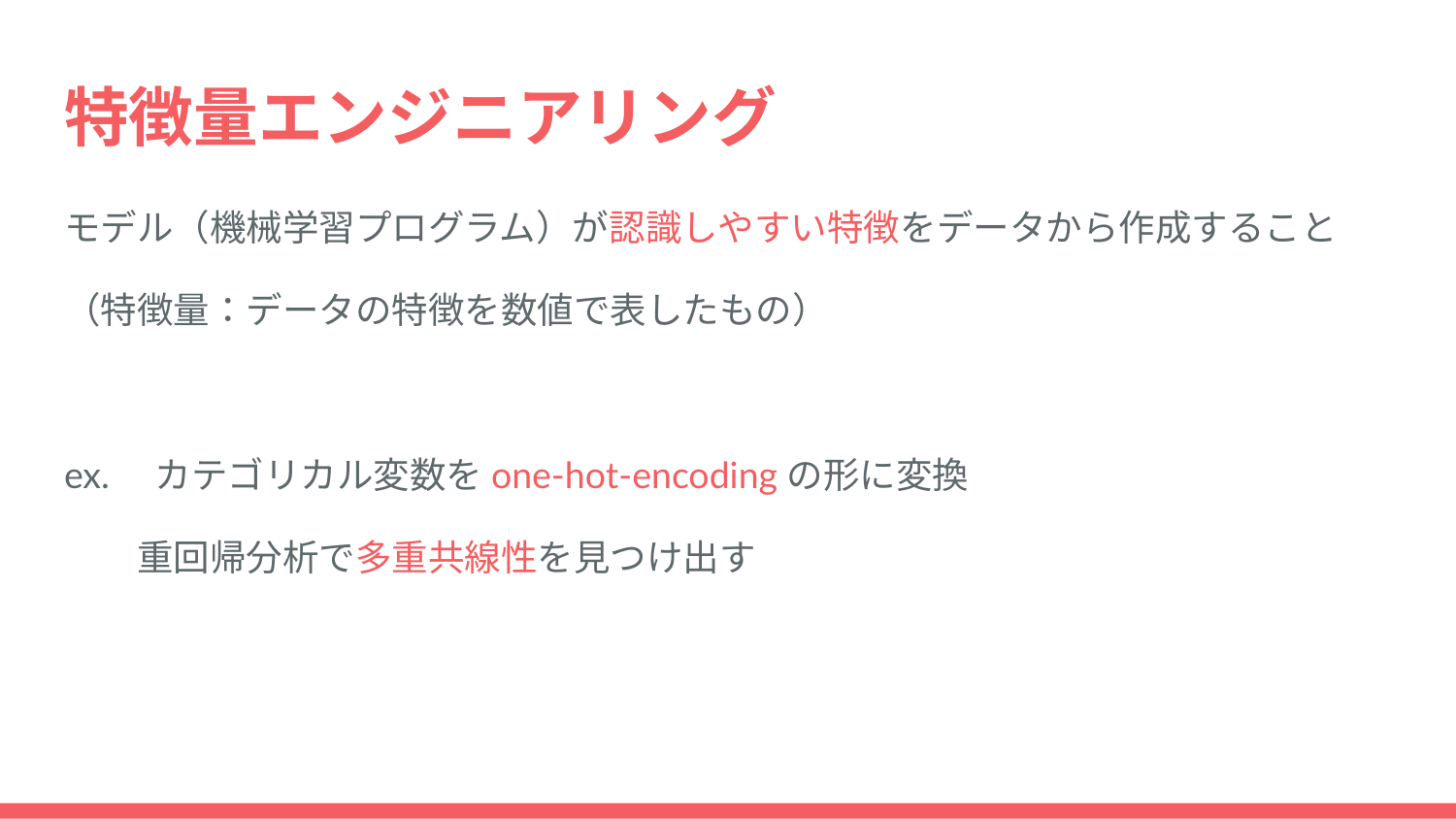

# 特徴量エンジニアリング
モデル（機械学習プログラム）が認識しやすい特徴をデータから作成すること
（特徴量：データの特徴を数値で表したもの）

ex.　カテゴリカル変数をone-hot-encodingの形に変換
　　重回帰分析で多重共線性を見つけ出す